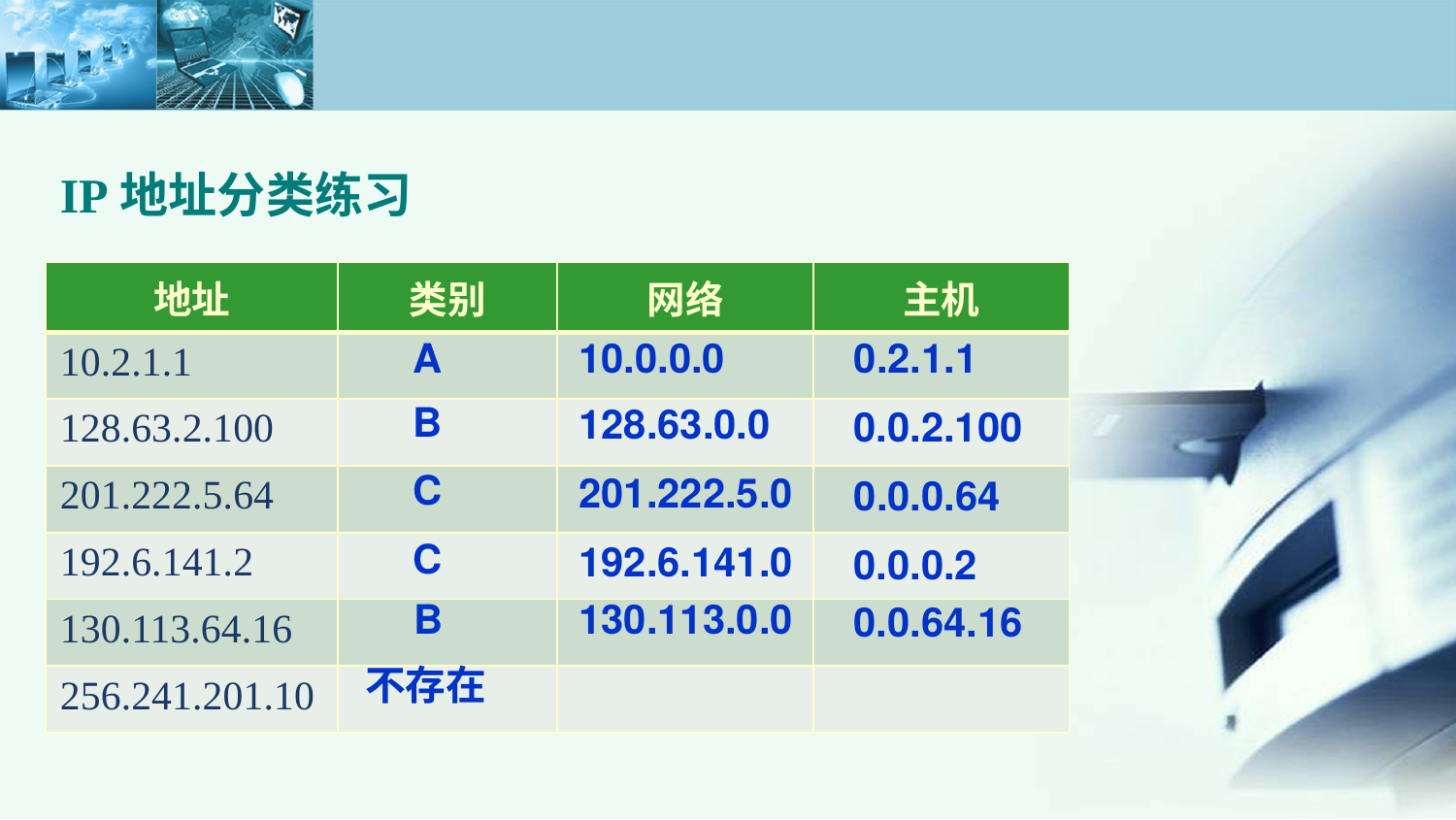

# IP地址分类练习
| 地址 | 类别 | 网络 | 主机 |
| --- | --- | --- | --- |
| 10.2.1.1 |  |  |  |
| 128.63.2.100 |  |  |  |
| 201.222.5.64 |  |  |  |
| 192.6.141.2 |  |  |  |
| 130.113.64.16 |  |  |  |
| 256.241.201.10 |  |  |  |
A
10.0.0.0
0.2.1.1
B
128.63.0.0
0.0.2.100
C
201.222.5.0
0.0.0.64
C
192.6.141.0
0.0.0.2
B
130.113.0.0
0.0.64.16
不存在